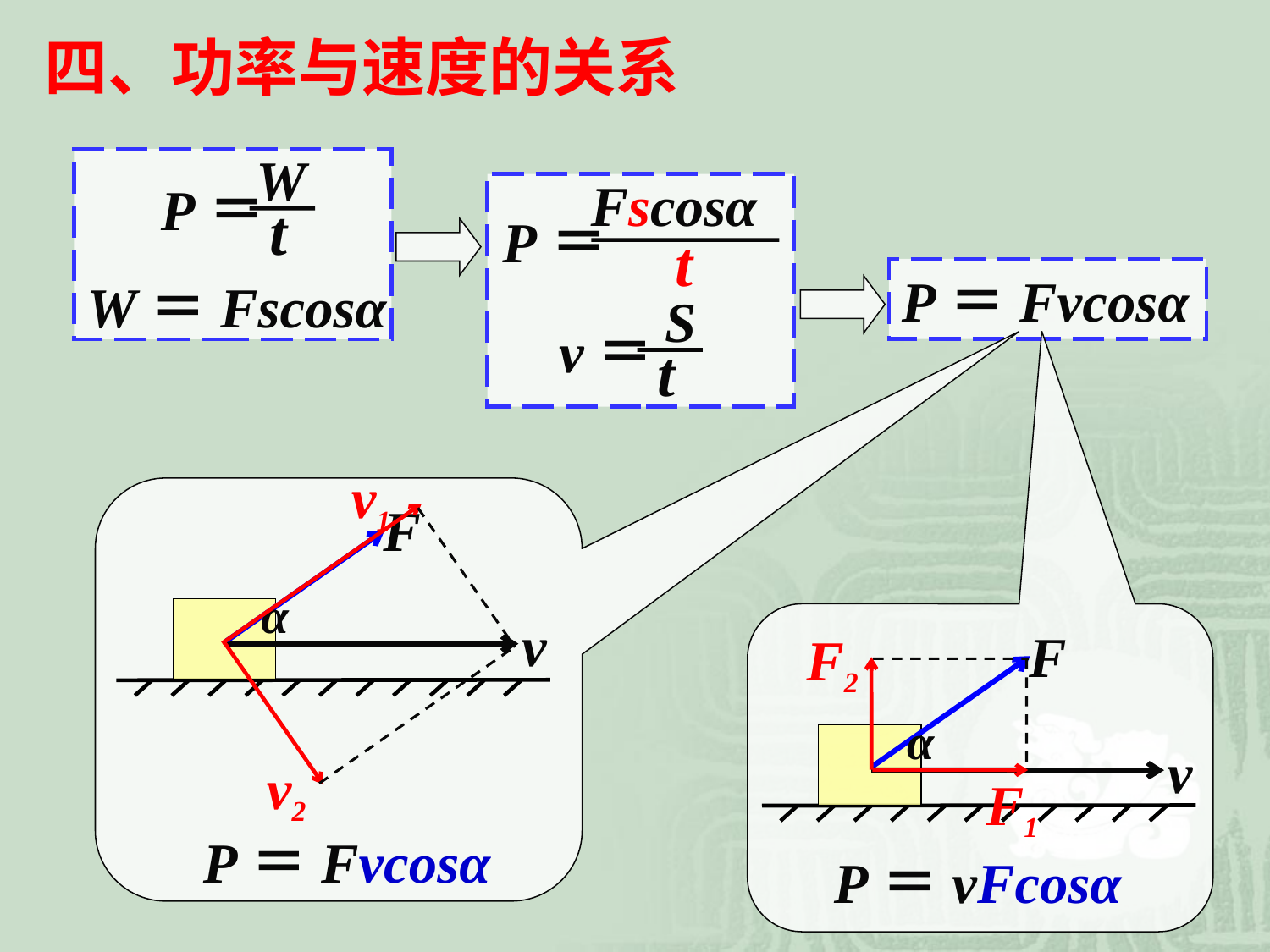

四、功率与速度的关系
W
t

P＝

Fscosα
P＝
t

P＝Fvcosα

W＝Fscosα
S

v＝
t

v1

v2

F

α

v

F

α

v

F2

F1

P＝Fvcosα
P＝vFcosα